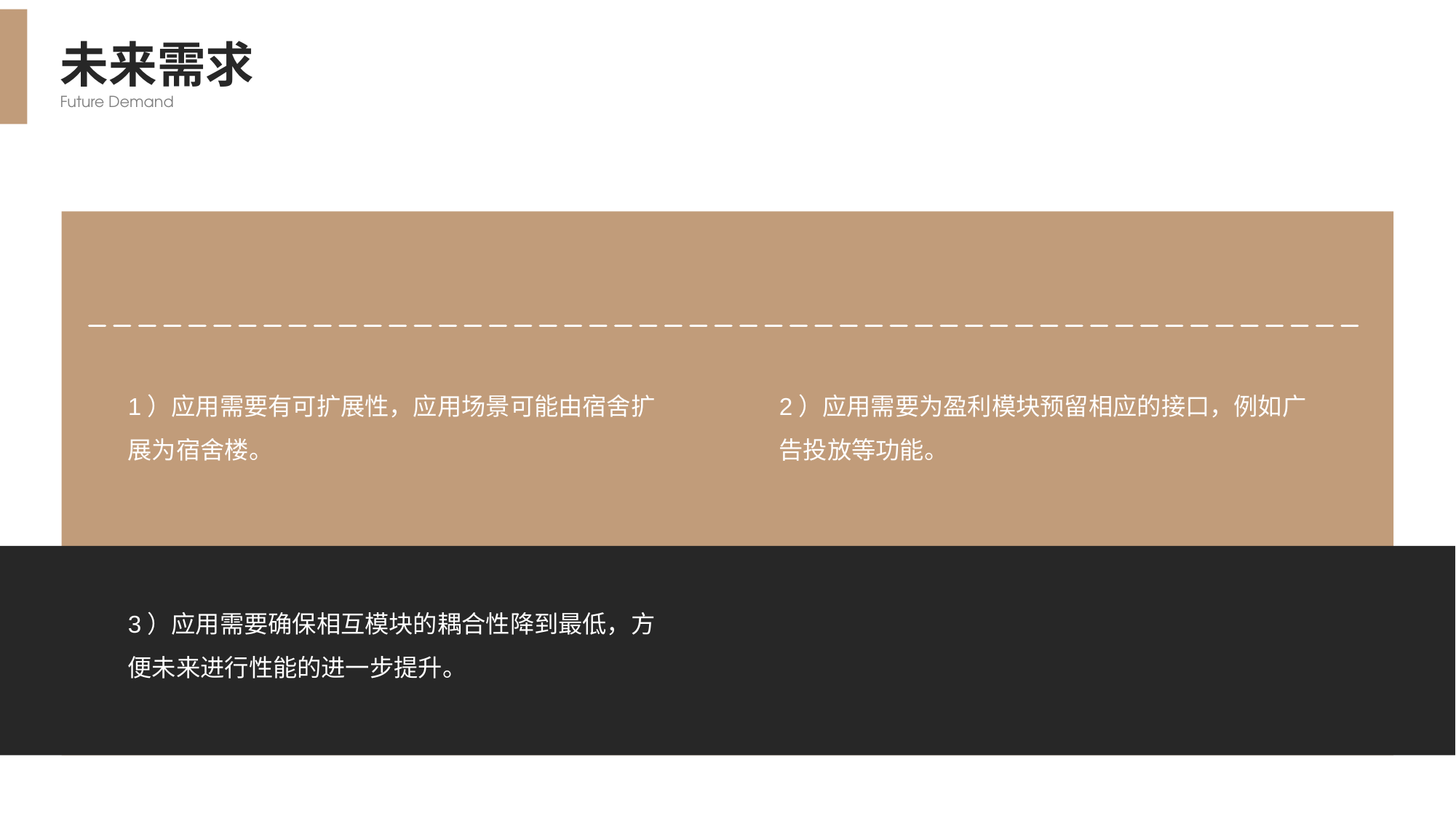

未来需求
Future Demand

1）应用需要有可扩展性，应用场景可能由宿舍扩展为宿舍楼。
2）应用需要为盈利模块预留相应的接口，例如广告投放等功能。

3）应用需要确保相互模块的耦合性降到最低，方便未来进行性能的进一步提升。